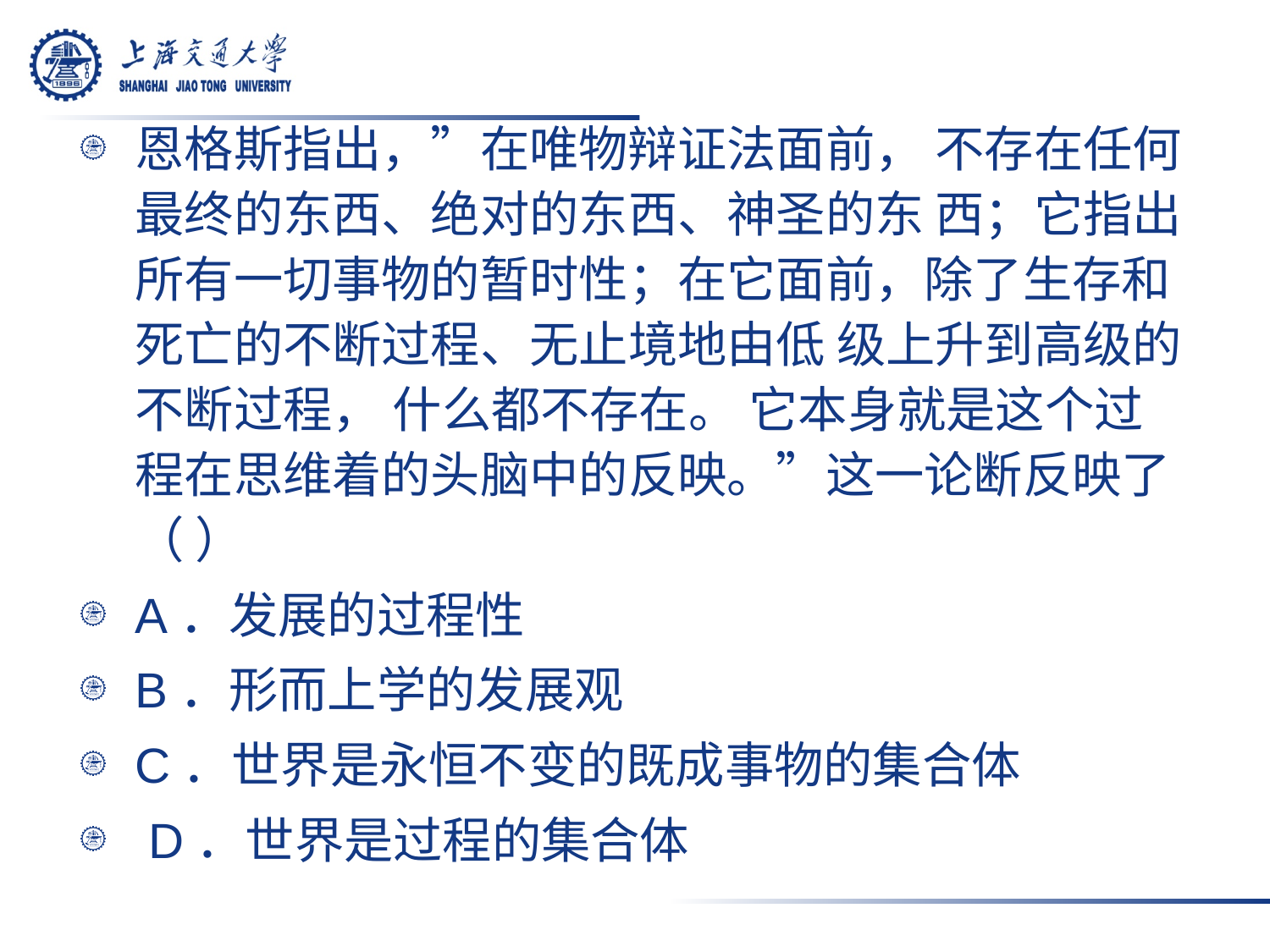

#
恩格斯指出，”在唯物辩证法面前， 不存在任何最终的东西、绝对的东西、神圣的东 西；它指出所有一切事物的暂时性；在它面前，除了生存和死亡的不断过程、无止境地由低 级上升到高级的不断过程， 什么都不存在。 它本身就是这个过程在思维着的头脑中的反映。”这一论断反映了（ ）
A．发展的过程性
B．形而上学的发展观
C．世界是永恒不变的既成事物的集合体
 D．世界是过程的集合体